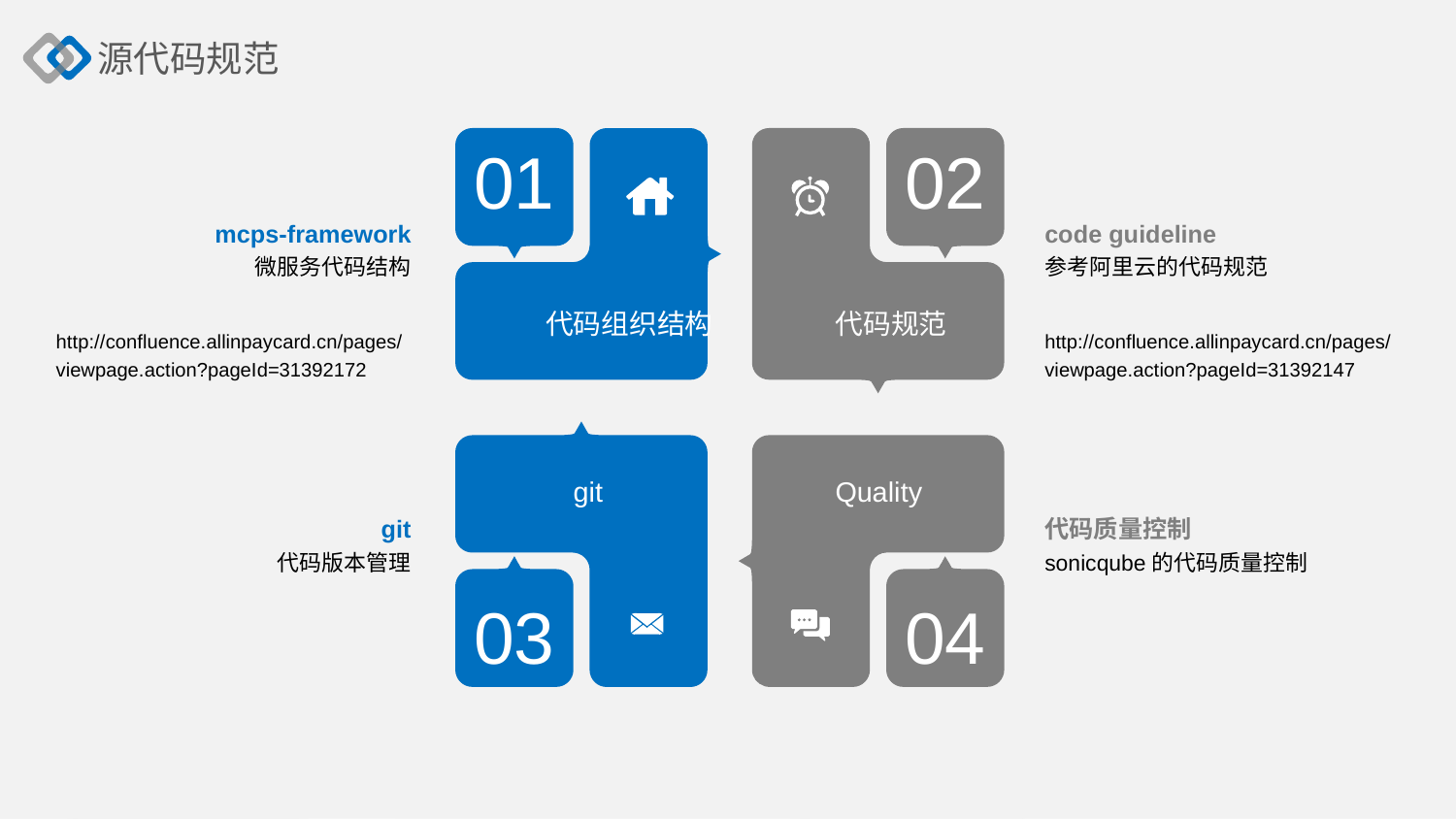

源代码规范

01

02

代码组织结构
代码规范

git
Quality
03
04

mcps-framework
微服务代码结构
code guideline

参考阿里云的代码规范
http://confluence.allinpaycard.cn/pages/viewpage.action?pageId=31392147
http://confluence.allinpaycard.cn/pages/viewpage.action?pageId=31392172
git
代码版本管理
代码质量控制
sonicqube的代码质量控制